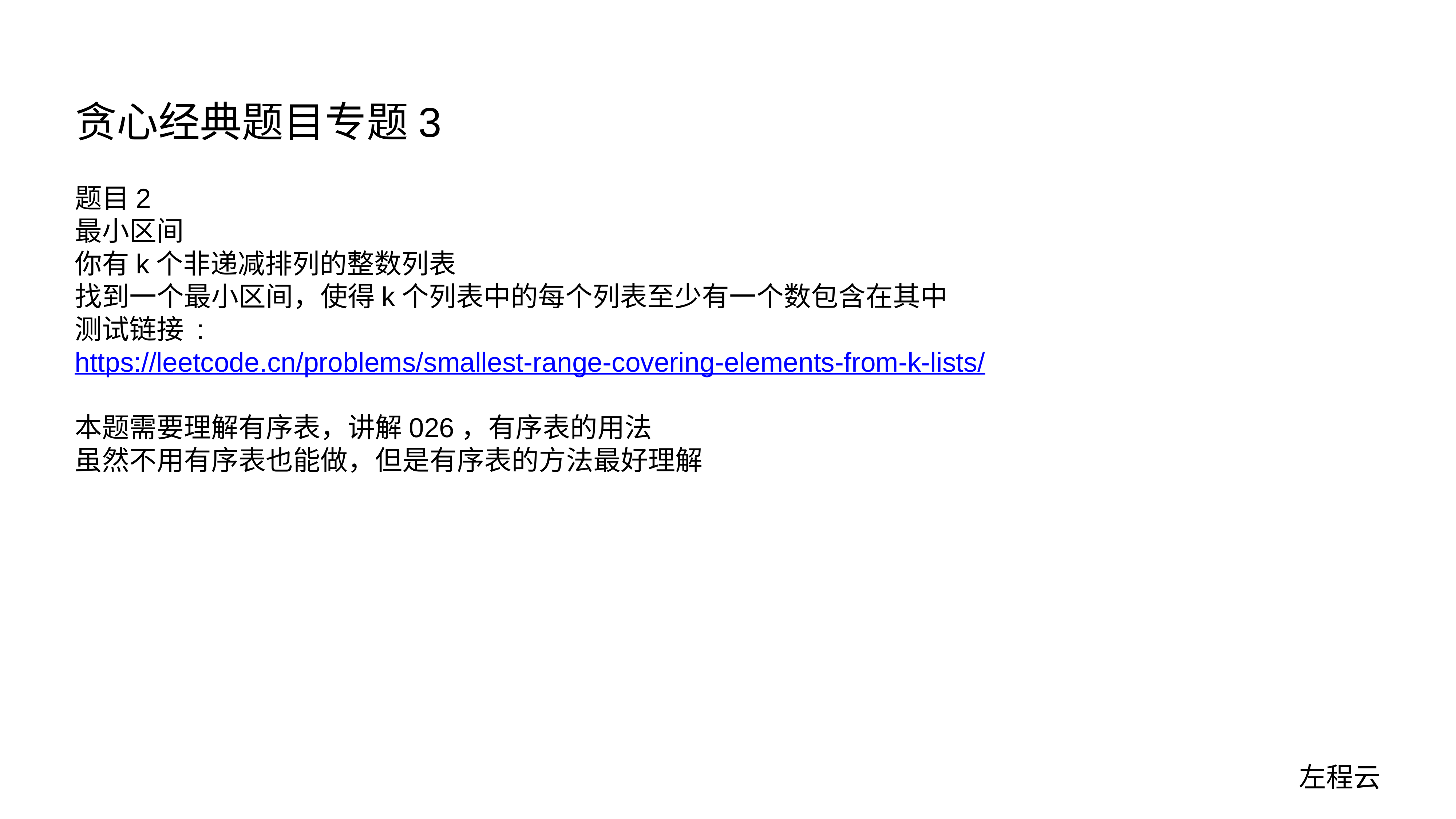

# 贪心经典题目专题3
题目2
最小区间
你有k个非递减排列的整数列表
找到一个最小区间，使得k个列表中的每个列表至少有一个数包含在其中
测试链接 :
https://leetcode.cn/problems/smallest-range-covering-elements-from-k-lists/

本题需要理解有序表，讲解026，有序表的用法
虽然不用有序表也能做，但是有序表的方法最好理解
左程云